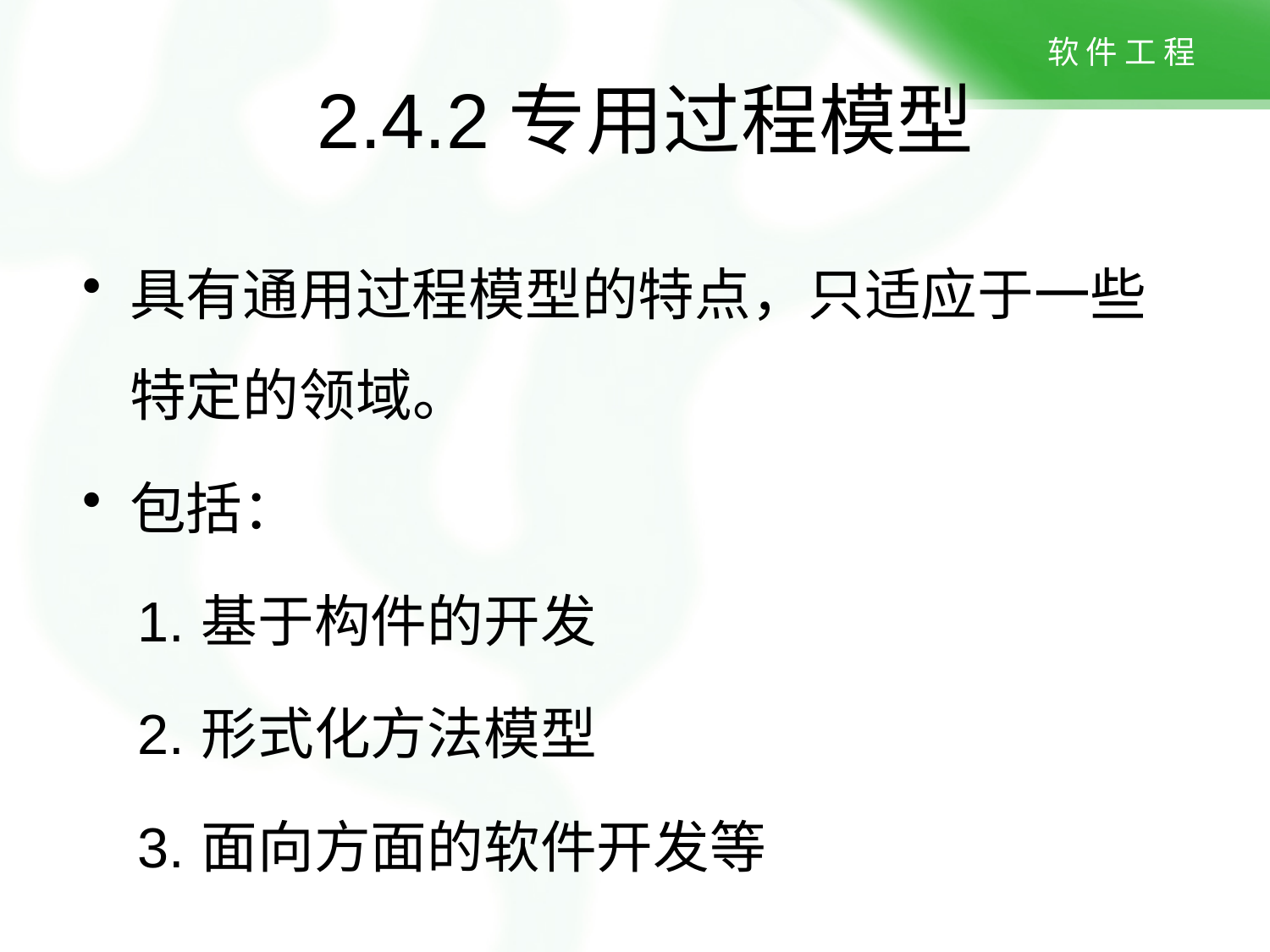

# 2.4.2专用过程模型
具有通用过程模型的特点，只适应于一些特定的领域。
包括：
基于构件的开发
形式化方法模型
面向方面的软件开发等